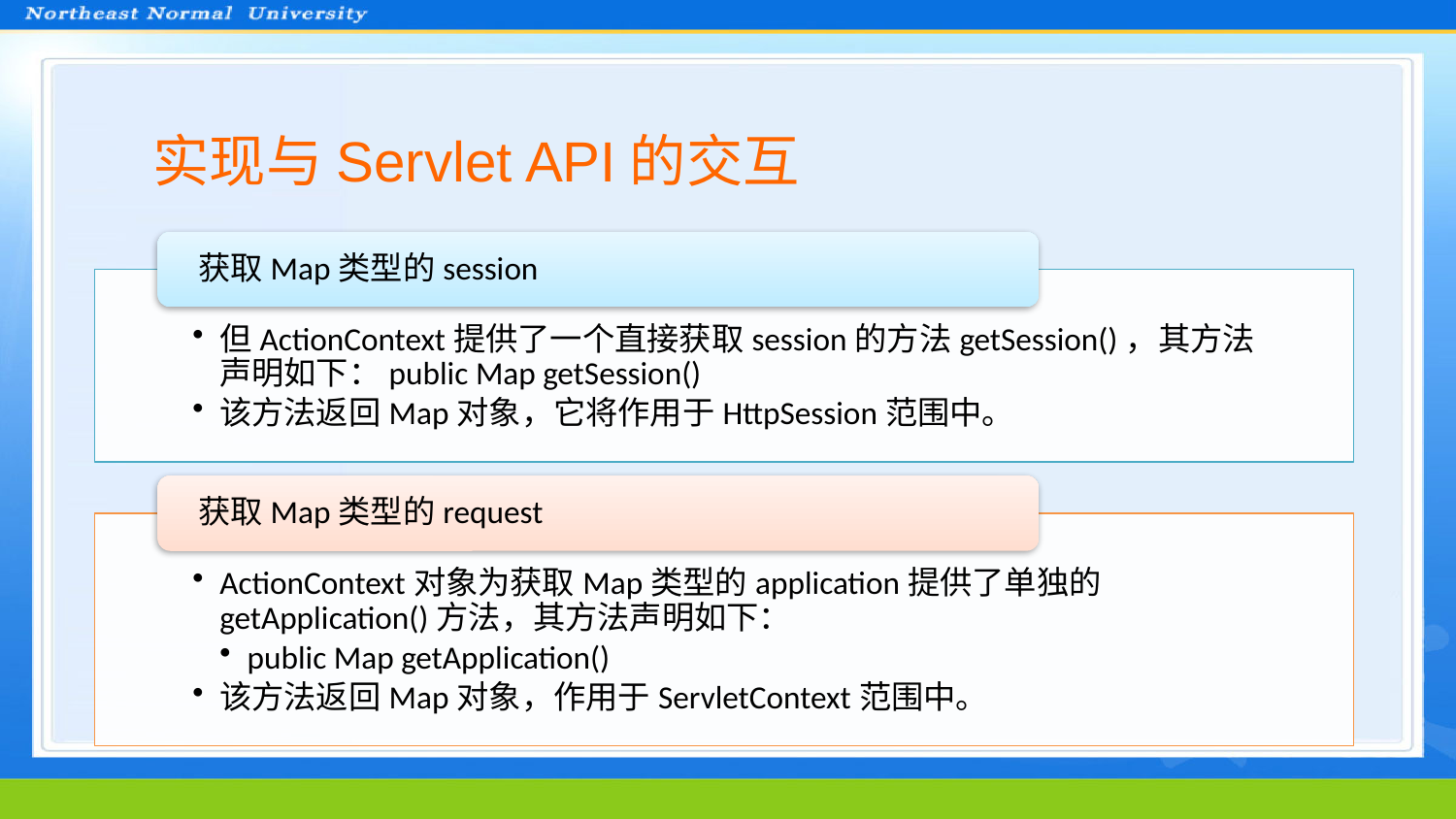

实现与Servlet API的交互
但ActionContext提供了一个直接获取session的方法getSession()，其方法声明如下：public Map getSession()
该方法返回Map对象，它将作用于HttpSession范围中。
获取Map类型的session
ActionContext对象为获取Map类型的application提供了单独的getApplication()方法，其方法声明如下：
public Map getApplication()
该方法返回Map对象，作用于ServletContext范围中。
获取Map类型的request